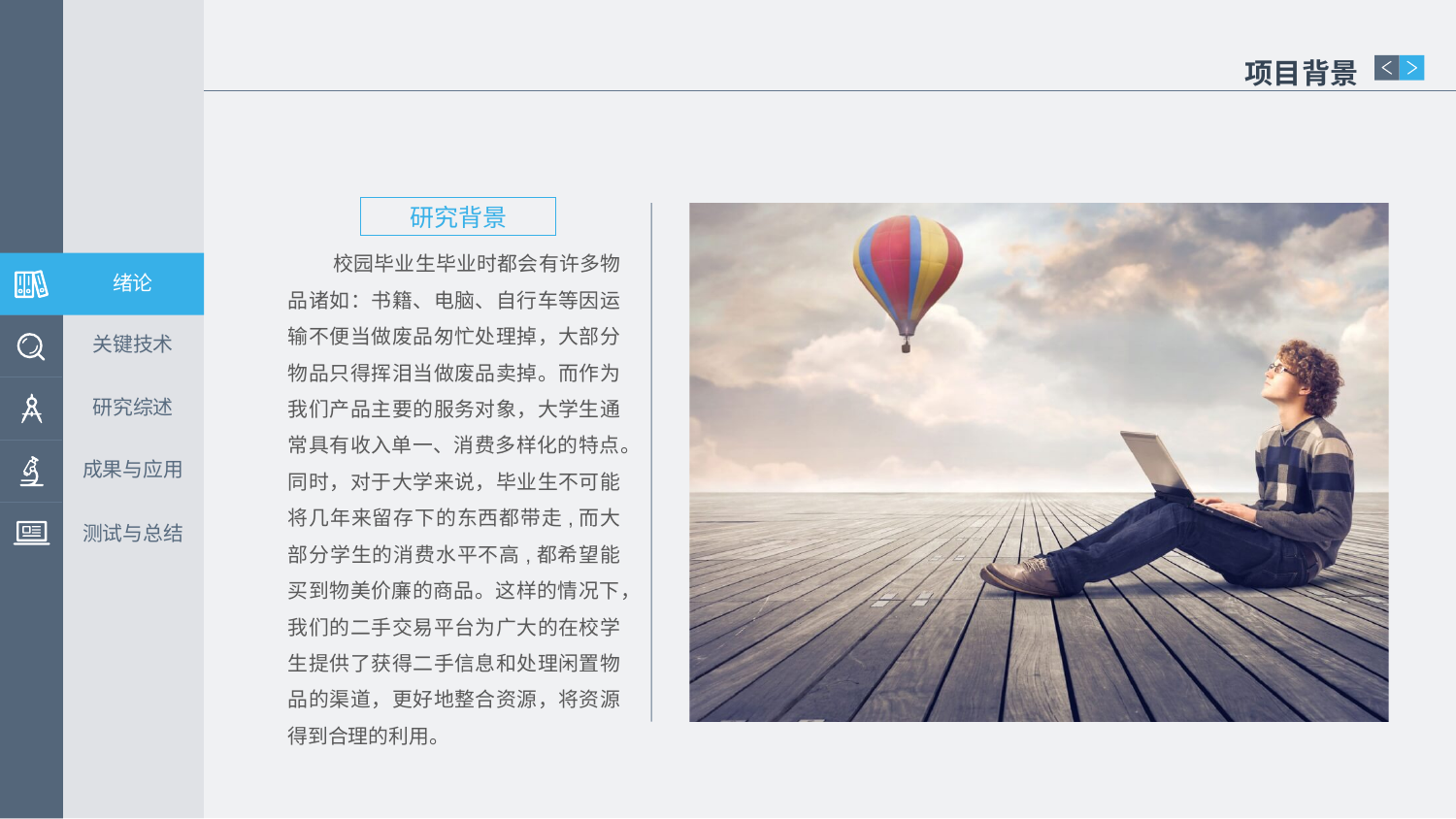

项目背景

研究背景

        校园毕业生毕业时都会有许多物品诸如：书籍、电脑、自行车等因运输不便当做废品匆忙处理掉，大部分物品只得挥泪当做废品卖掉。而作为我们产品主要的服务对象，大学生通常具有收入单一、消费多样化的特点。同时，对于大学来说，毕业生不可能将几年来留存下的东西都带走,而大部分学生的消费水平不高,都希望能买到物美价廉的商品。这样的情况下，我们的二手交易平台为广大的在校学生提供了获得二手信息和处理闲置物品的渠道，更好地整合资源，将资源得到合理的利用。

绪论

关键技术

研究综述

成果与应用

测试与总结